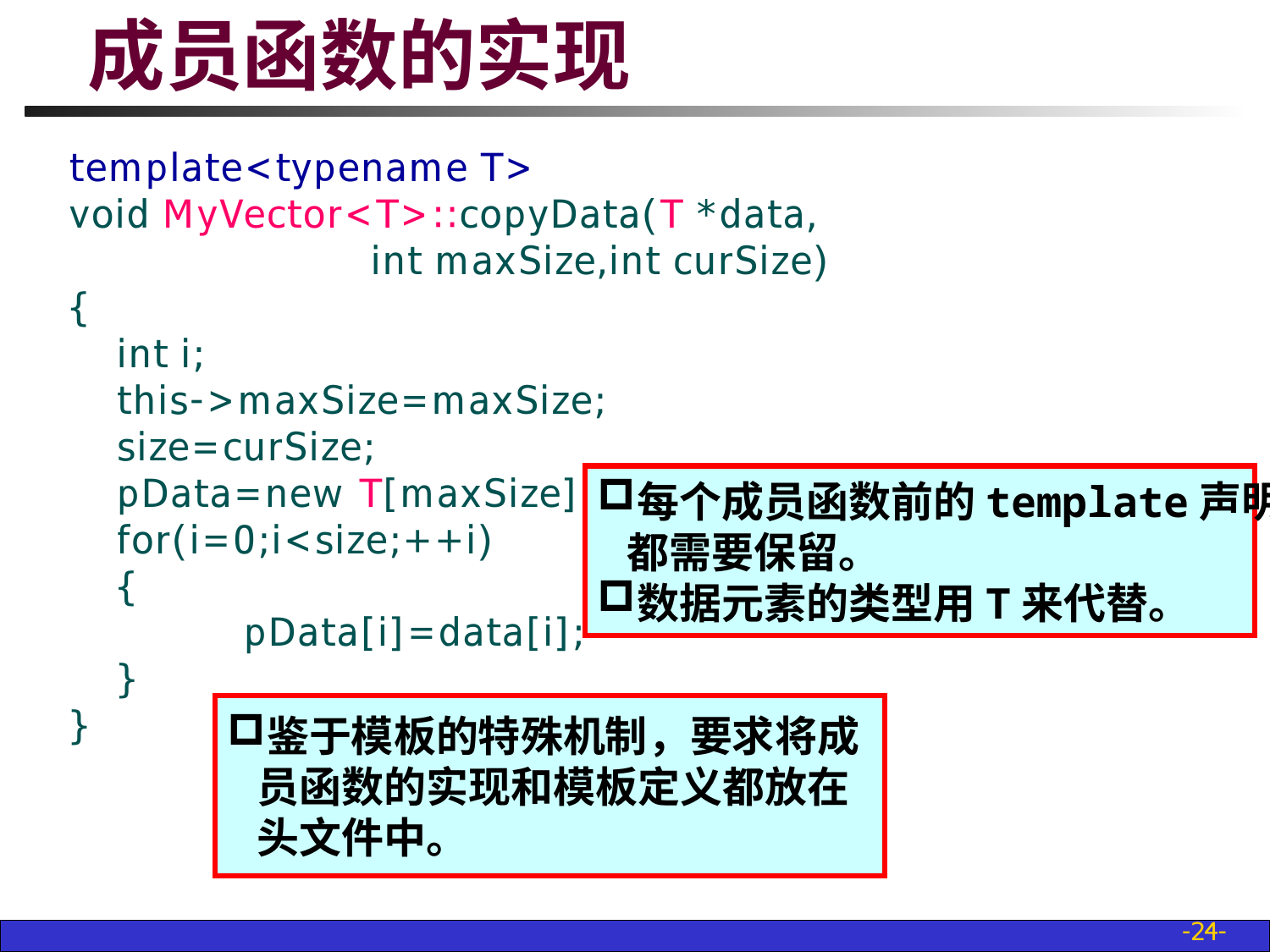

# 成员函数的实现
template<typename T>
void MyVector<T>::copyData(T *data,
			int maxSize,int curSize)
{
	int i;
	this->maxSize=maxSize;
	size=curSize;
	pData=new T[maxSize];
	for(i=0;i<size;++i)
	{
		pData[i]=data[i];
	}
}
每个成员函数前的template声明
  都需要保留。
数据元素的类型用T来代替。
鉴于模板的特殊机制，要求将成
  员函数的实现和模板定义都放在
  头文件中。
-24-